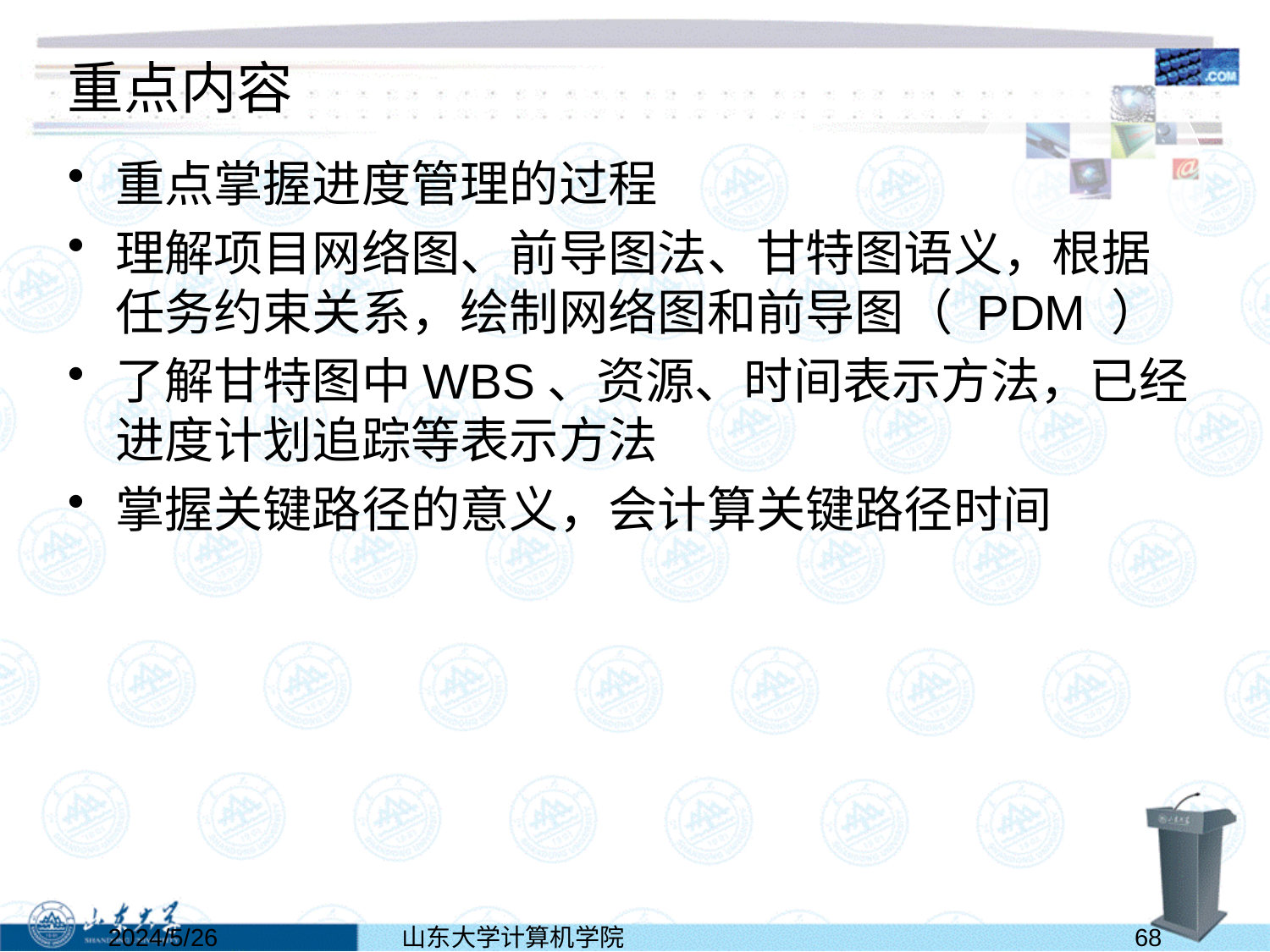

# 重点内容
重点掌握进度管理的过程
理解项目网络图、前导图法、甘特图语义，根据任务约束关系，绘制网络图和前导图（ PDM ）
了解甘特图中WBS、资源、时间表示方法，已经进度计划追踪等表示方法
掌握关键路径的意义，会计算关键路径时间

2024/5/26
山东大学计算机学院人机交互与虚拟现实实验室
68